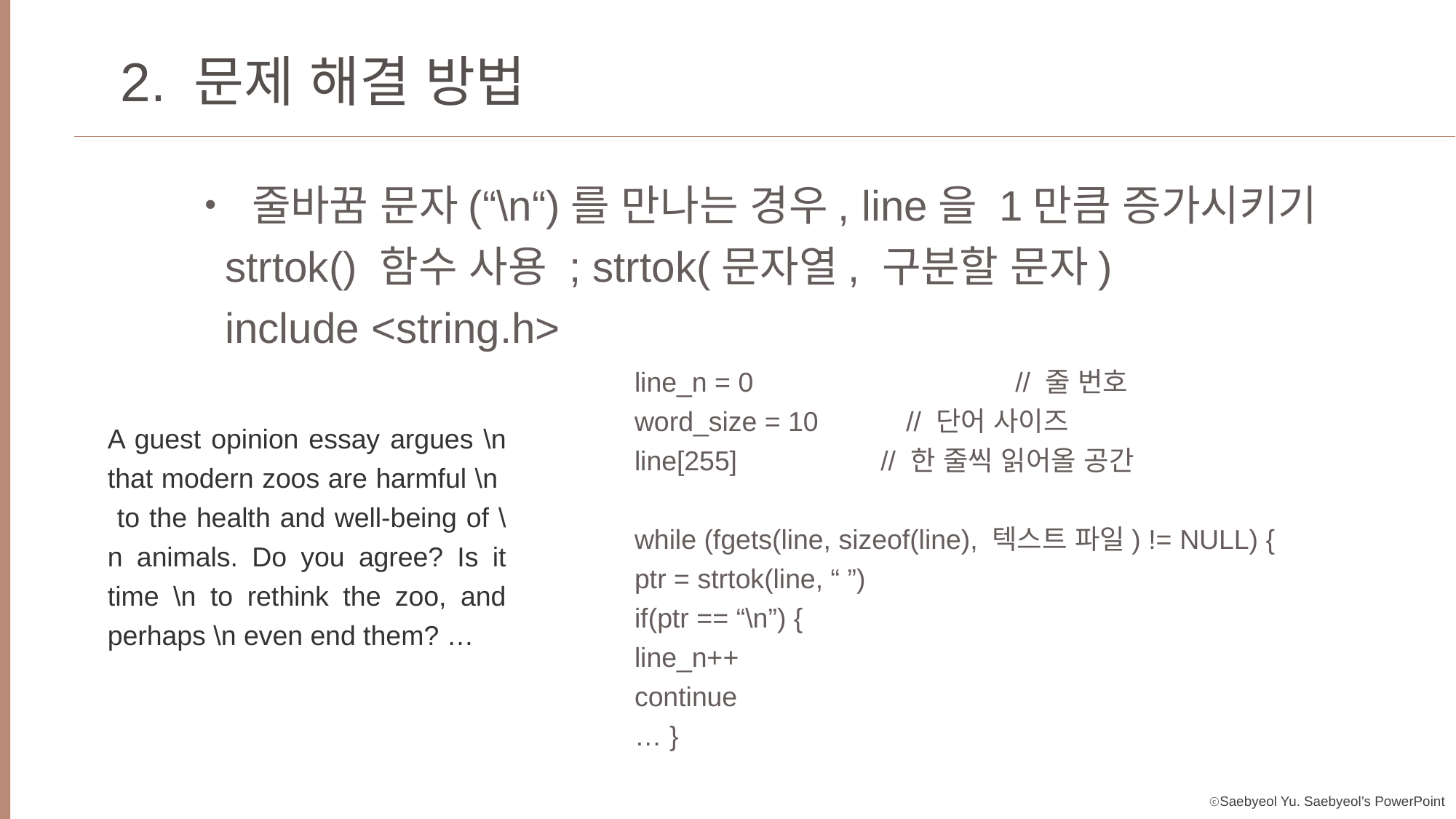

2. 문제 해결 방법

• 줄바꿈 문자(“\n“)를 만나는 경우, line을 1만큼 증가시키기
   strtok() 함수 사용 ; strtok(문자열, 구분할 문자)
   include <string.h>
line_n = 0 		       // 줄 번호
word_size = 10	       // 단어 사이즈
line[255]	                  // 한 줄씩 읽어올 공간

while (fgets(line, sizeof(line), 텍스트 파일) != NULL) {
ptr = strtok(line, “ ”)
if(ptr == “\n”) {
line_n++
continue
… }
A guest opinion essay argues \n that modern zoos are harmful \n   to the health and well-being of \n animals. Do you agree? Is it time \n to rethink the zoo, and perhaps \n even end them? …